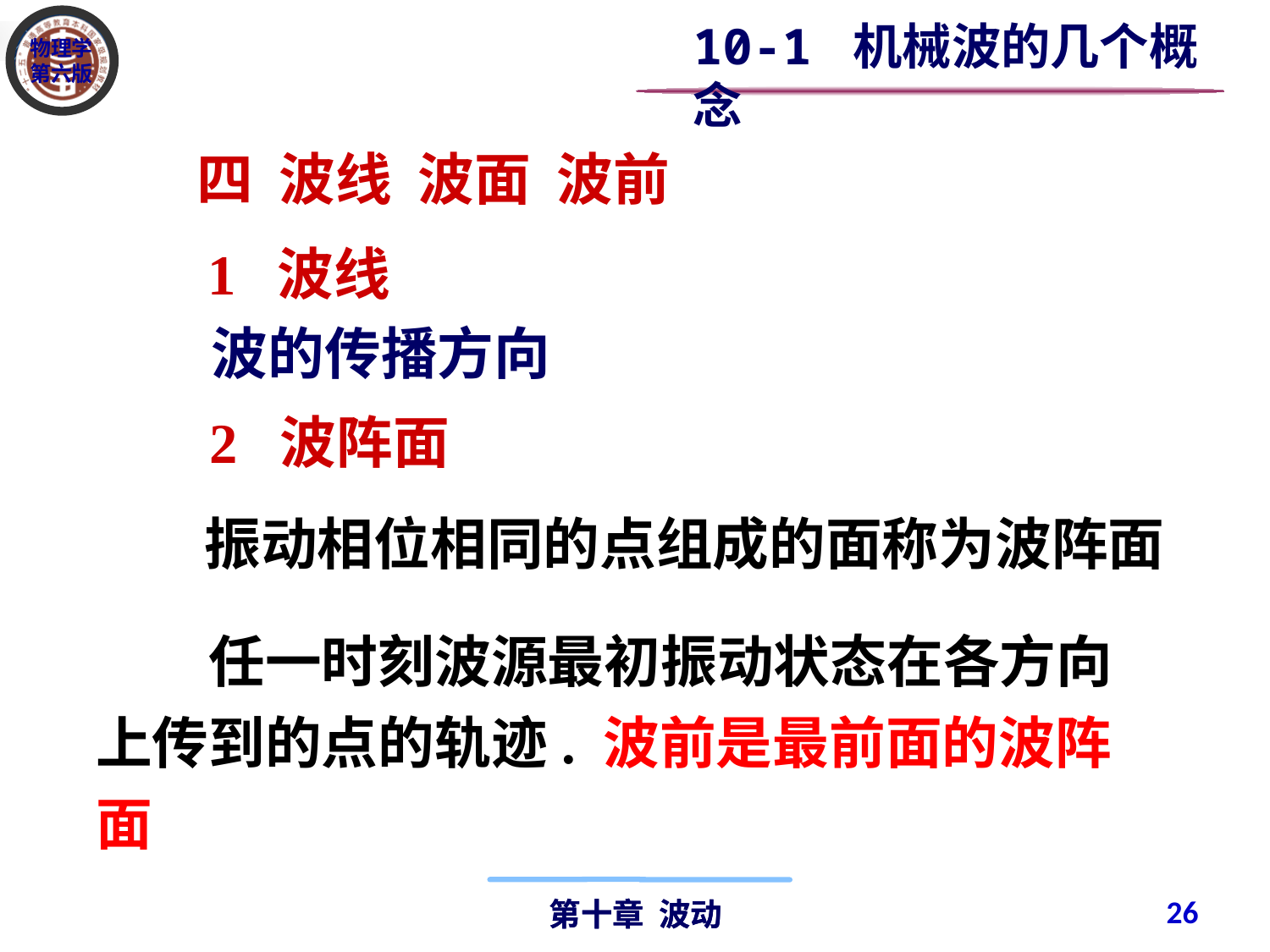

10-1 机械波的几个概念

四  波线  波面  波前
1  波线
波的传播方向
2  波阵面
　　振动相位相同的点组成的面称为波阵面
　　任一时刻波源最初振动状态在各方向上传到的点的轨迹. 波前是最前面的波阵面
26